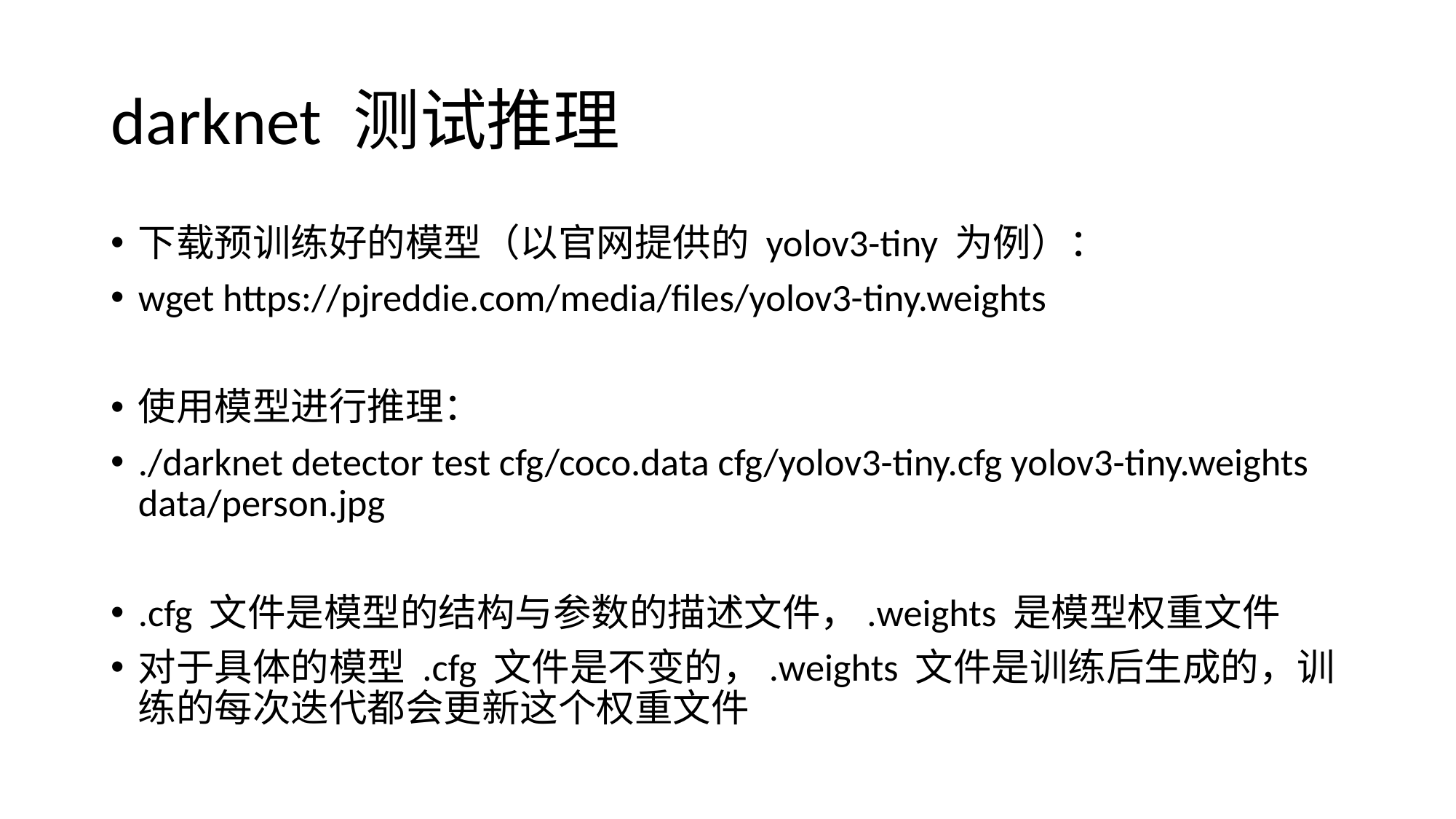

# darknet 测试推理
下载预训练好的模型（以官网提供的 yolov3-tiny 为例）：
wget https://pjreddie.com/media/files/yolov3-tiny.weights

使用模型进行推理：
./darknet detector test cfg/coco.data cfg/yolov3-tiny.cfg yolov3-tiny.weights data/person.jpg

.cfg 文件是模型的结构与参数的描述文件，.weights 是模型权重文件
对于具体的模型 .cfg 文件是不变的，.weights 文件是训练后生成的，训练的每次迭代都会更新这个权重文件